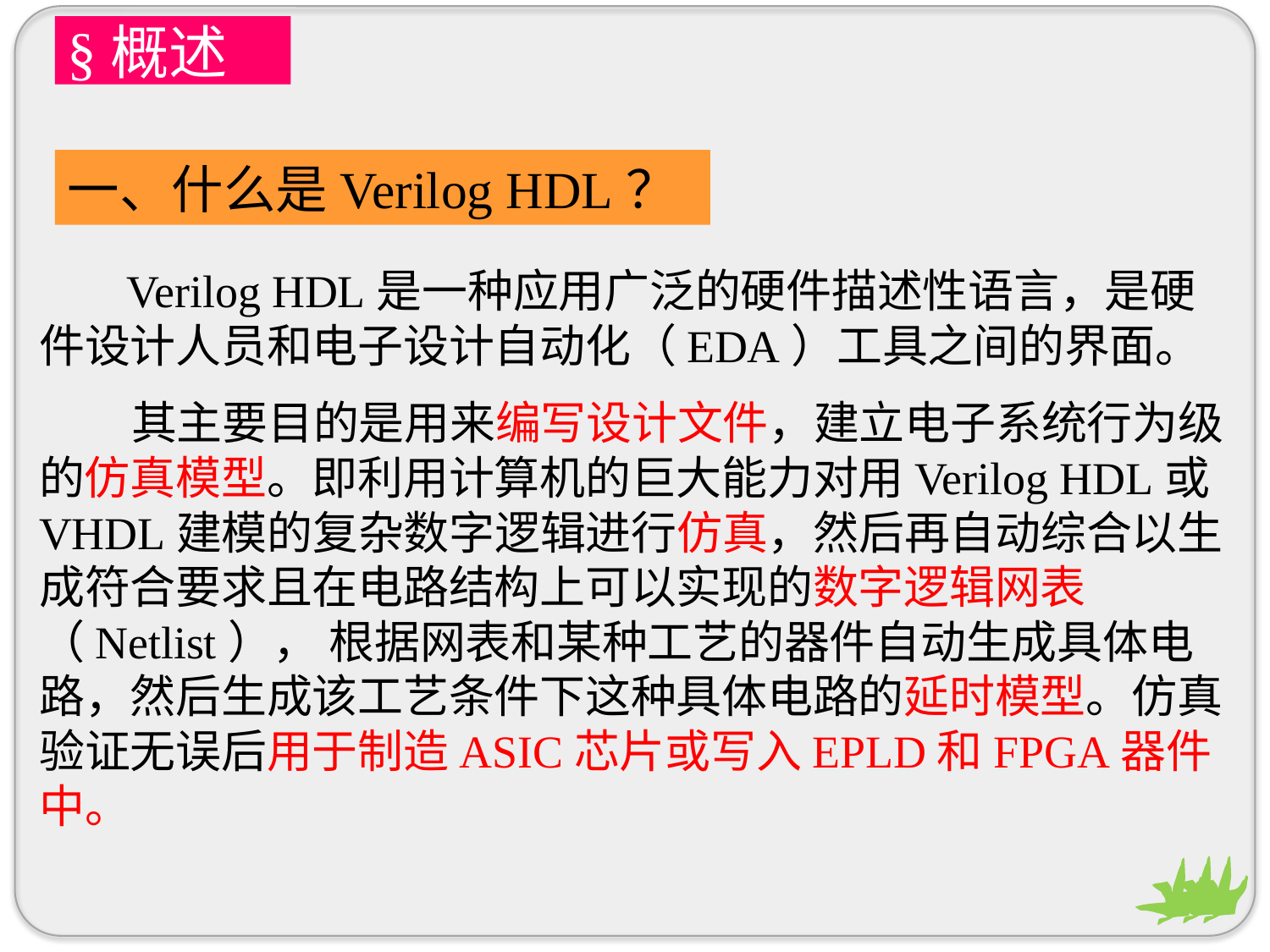

§概述
一、什么是Verilog HDL？
         Verilog HDL是一种应用广泛的硬件描述性语言，是硬件设计人员和电子设计自动化（EDA）工具之间的界面。
        其主要目的是用来编写设计文件，建立电子系统行为级的仿真模型。即利用计算机的巨大能力对用Verilog HDL或VHDL建模的复杂数字逻辑进行仿真，然后再自动综合以生成符合要求且在电路结构上可以实现的数字逻辑网表（Netlist）， 根据网表和某种工艺的器件自动生成具体电路，然后生成该工艺条件下这种具体电路的延时模型。仿真验证无误后用于制造ASIC芯片或写入EPLD和FPGA器件中。
5